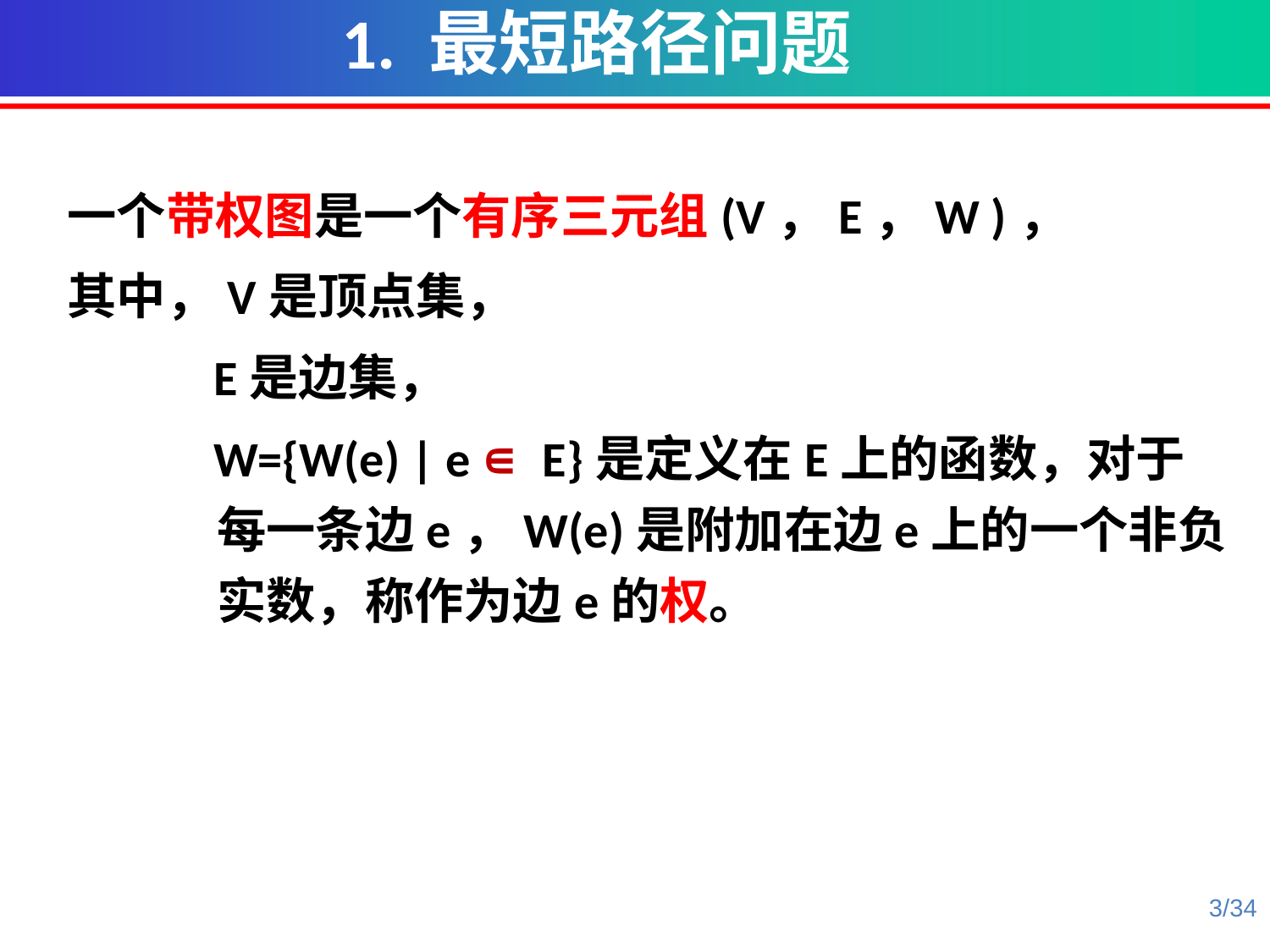

1. 最短路径问题
一个带权图是一个有序三元组(V，E，W )，
其中，V是顶点集，
             E是边集，
             W={W(e) | e ∊ E}是定义在E上的函数，对于每一条边e，W(e)是附加在边e上的一个非负实数，称作为边e的权。
3/34